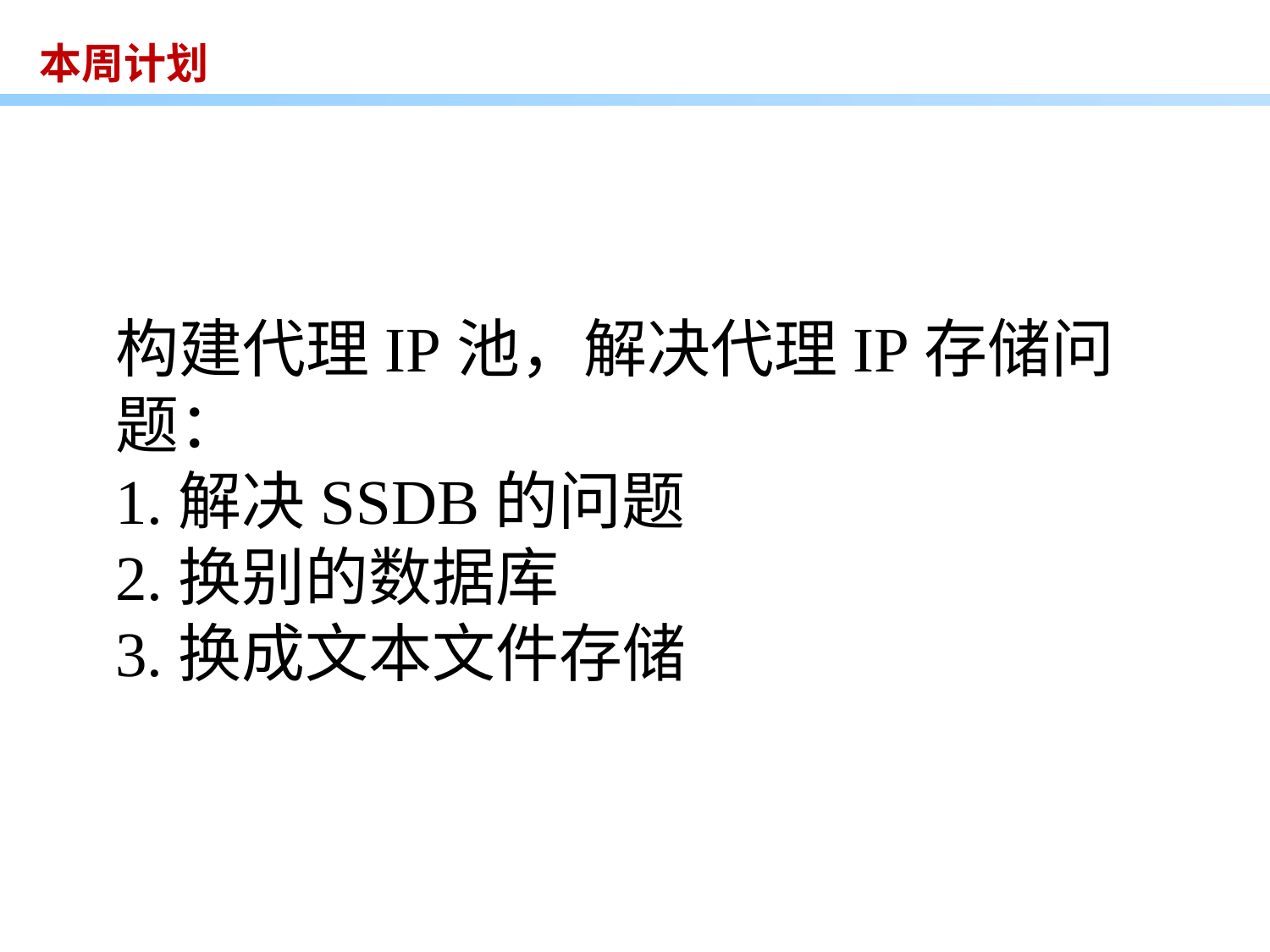

本周计划

构建代理IP池，解决代理IP存储问题：
1.解决SSDB的问题
2.换别的数据库
3.换成文本文件存储